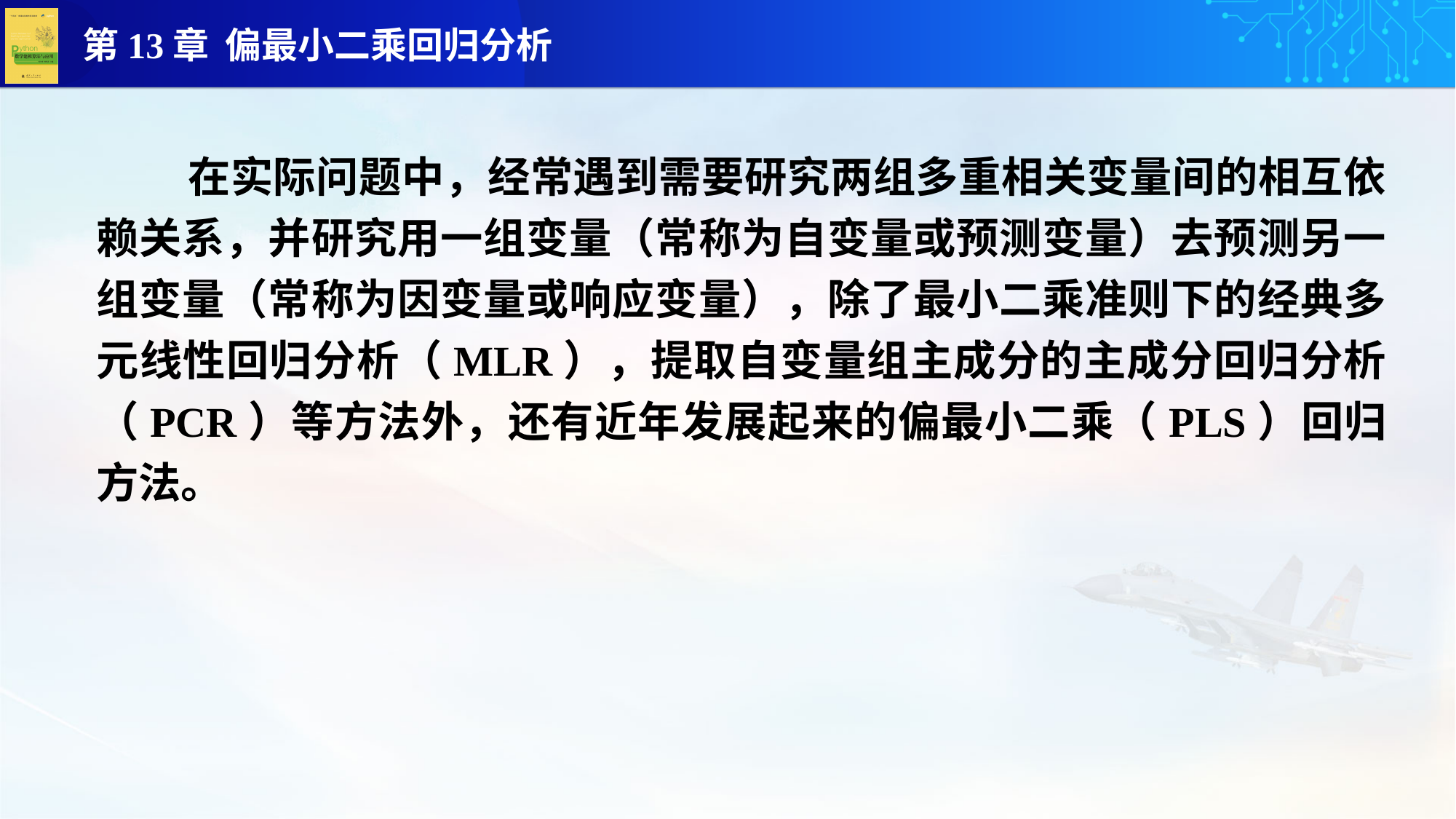

在实际问题中，经常遇到需要研究两组多重相关变量间的相互依赖关系，并研究用一组变量（常称为自变量或预测变量）去预测另一组变量（常称为因变量或响应变量），除了最小二乘准则下的经典多元线性回归分析（MLR），提取自变量组主成分的主成分回归分析（PCR）等方法外，还有近年发展起来的偏最小二乘（PLS）回归方法。